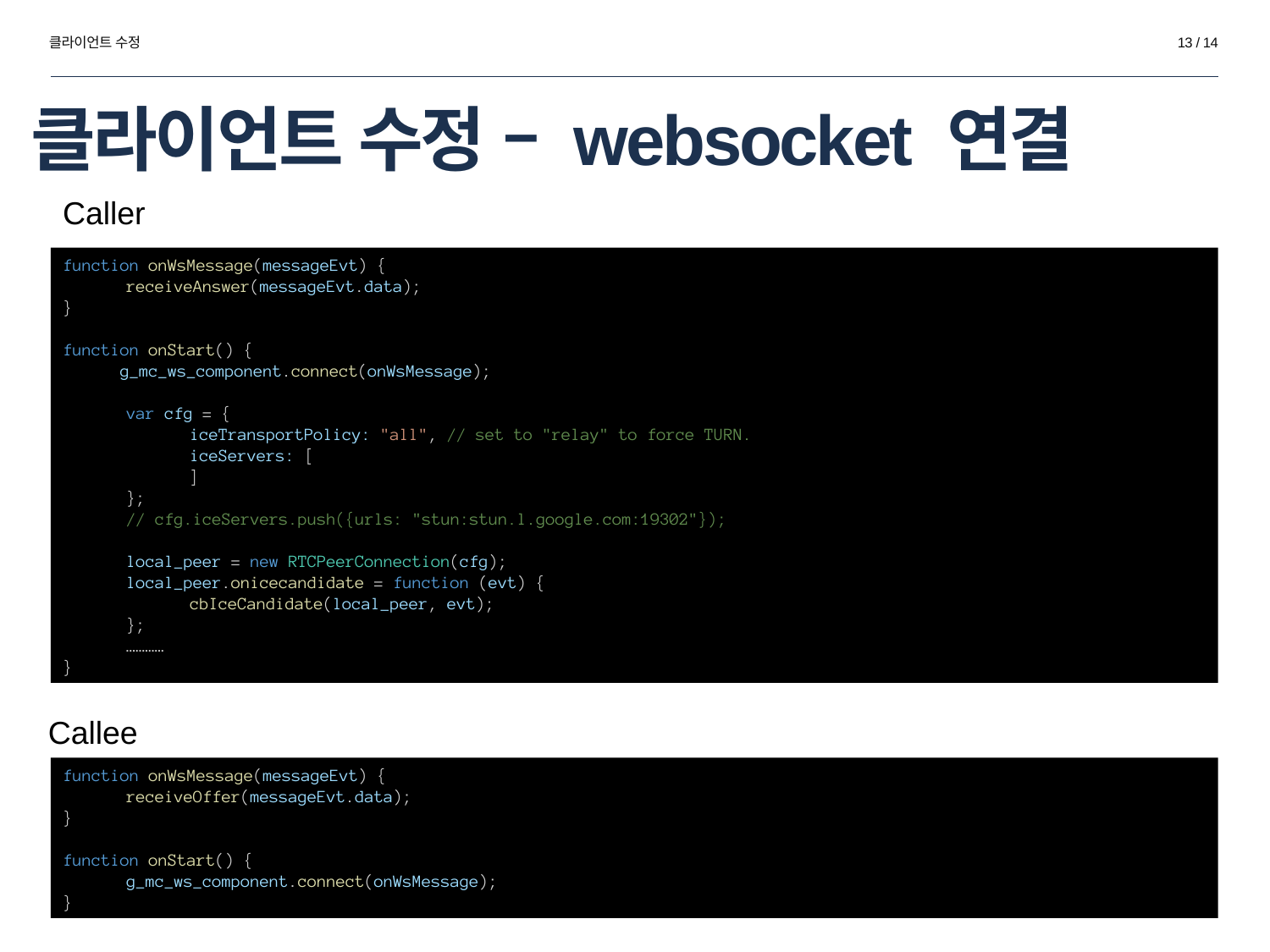

클라이언트 수정
13 / 14
# 클라이언트 수정 – websocket 연결
Caller
function onWsMessage(messageEvt) {
receiveAnswer(messageEvt.data);
}
function onStart() {
      g_mc_ws_component.connect(onWsMessage);
var cfg = {
iceTransportPolicy: "all", // set to "relay" to force TURN.
iceServers: [
]
};
// cfg.iceServers.push({urls: "stun:stun.l.google.com:19302"});
local_peer = new RTCPeerConnection(cfg);
local_peer.onicecandidate = function (evt) {
cbIceCandidate(local_peer, evt);
};
…………
}
Callee
function onWsMessage(messageEvt) {
receiveOffer(messageEvt.data);
}
function onStart() {
g_mc_ws_component.connect(onWsMessage);
}